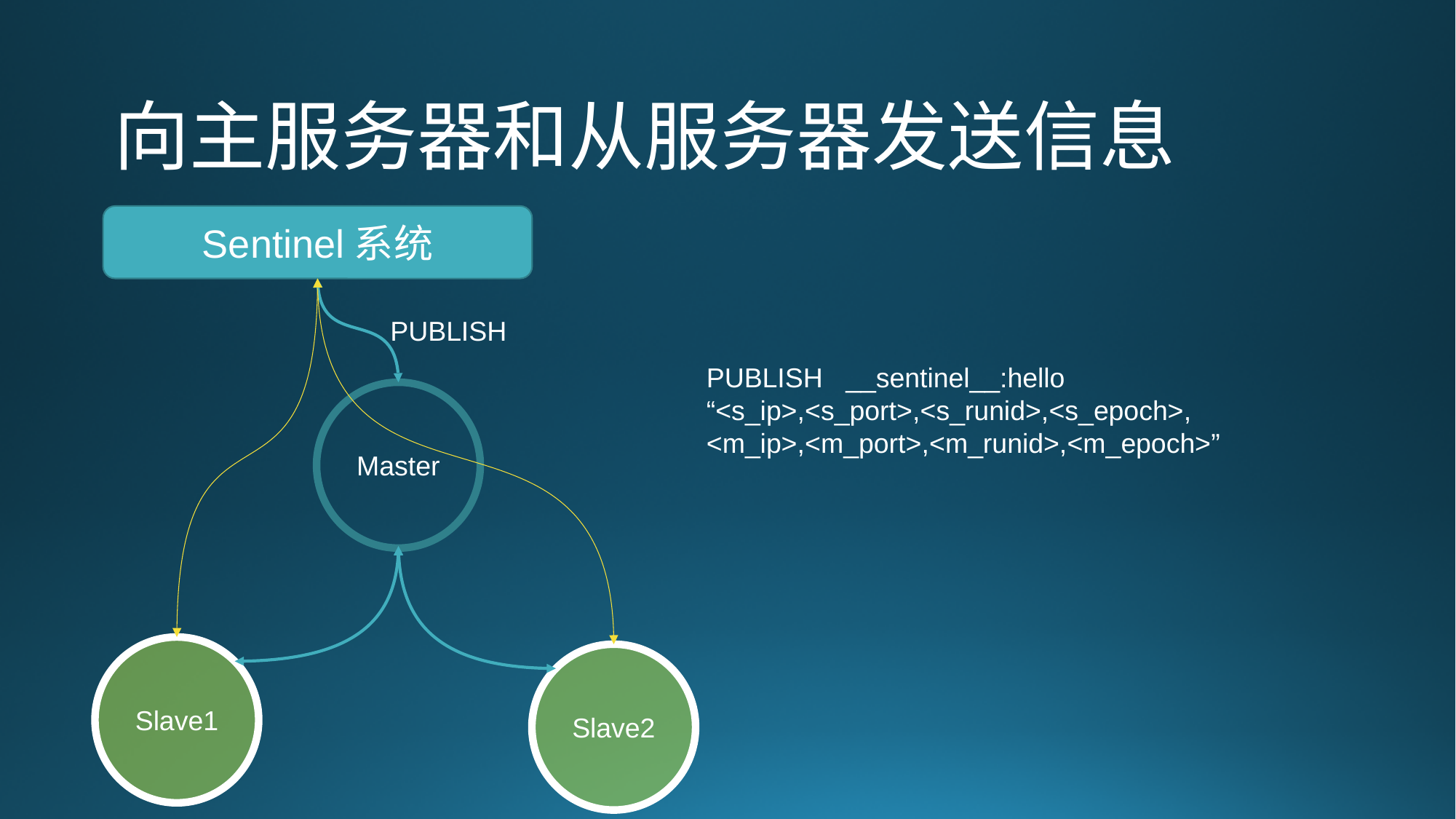

向主服务器和从服务器发送信息

Sentinel系统
PUBLISH
PUBLISH   __sentinel__:hello  “<s_ip>,<s_port>,<s_runid>,<s_epoch>,
<m_ip>,<m_port>,<m_runid>,<m_epoch>”
Master
Slave1
Slave2